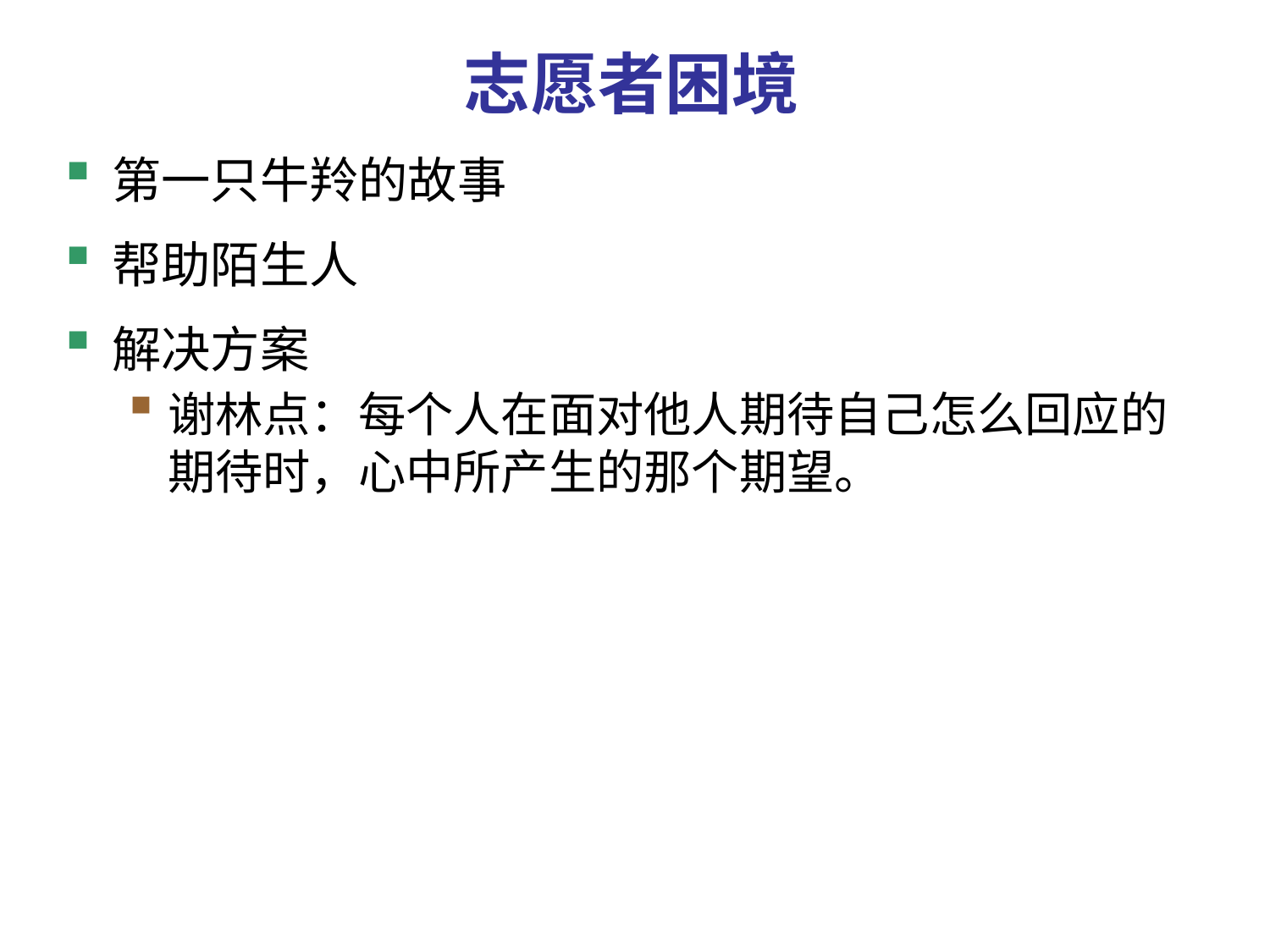

# 志愿者困境
第一只牛羚的故事
帮助陌生人
解决方案
谢林点：每个人在面对他人期待自己怎么回应的期待时，心中所产生的那个期望。